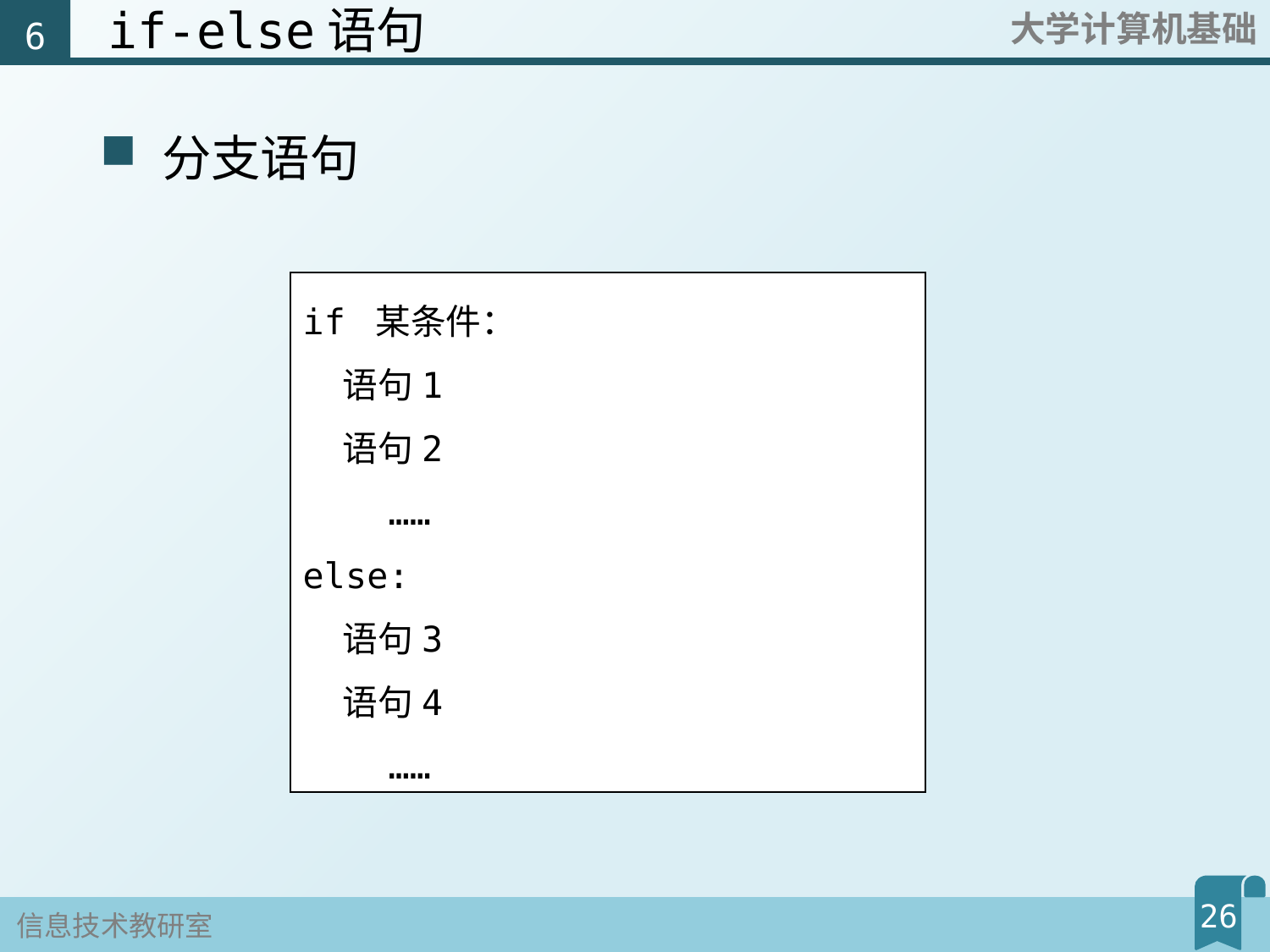

6
# if-else语句
分支语句
if 某条件：
    语句1
    语句2
    ……
else:
    语句3
    语句4
    ……
26